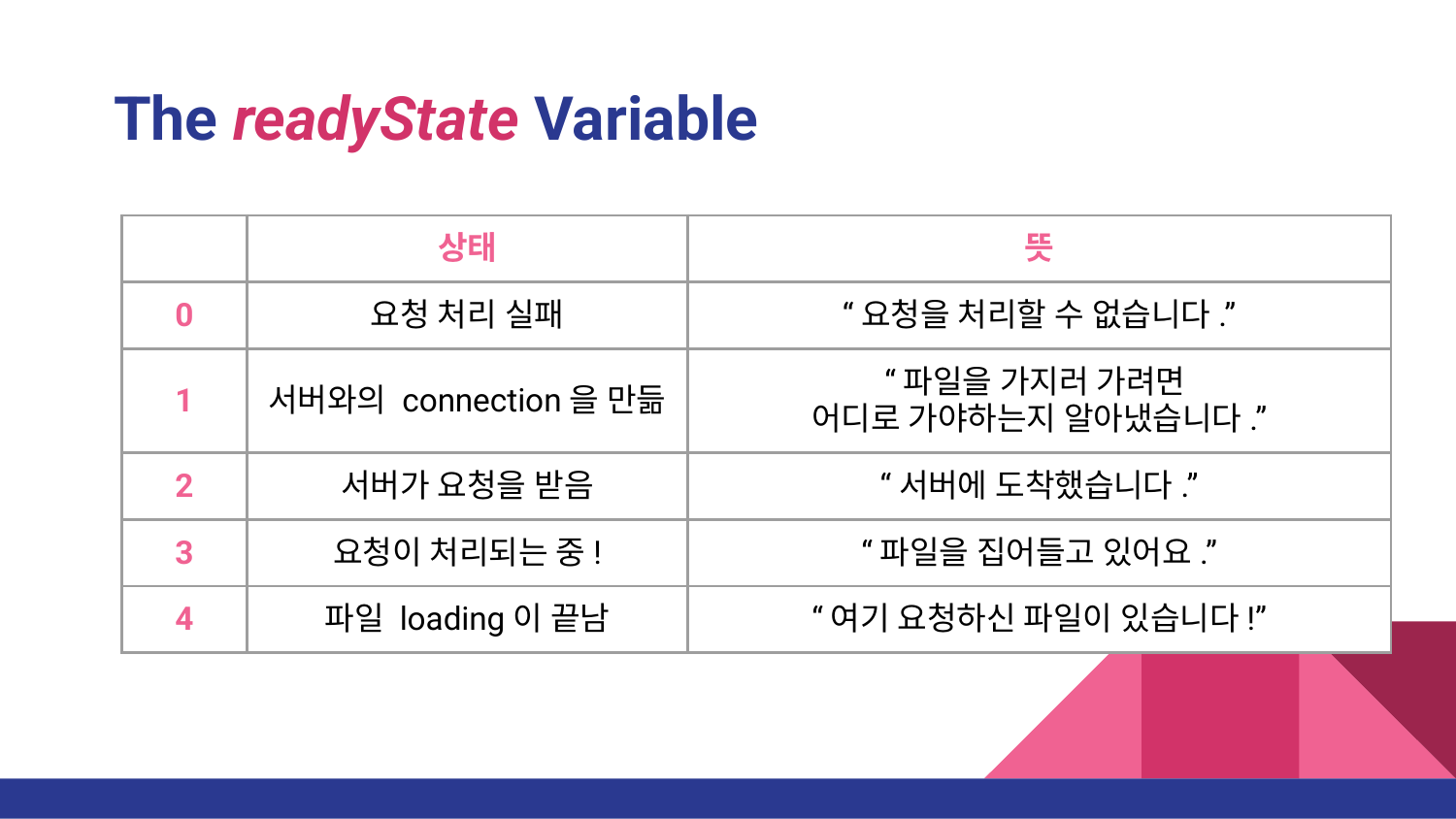

# The readyState Variable
|  | 상태 | 뜻 |
| --- | --- | --- |
| 0 | 요청 처리 실패 | “요청을 처리할 수 없습니다.” |
| 1 | 서버와의 connection을 만듦 | “파일을 가지러 가려면 어디로 가야하는지 알아냈습니다.” |
| 2 | 서버가 요청을 받음 | “서버에 도착했습니다.” |
| 3 | 요청이 처리되는 중! | “파일을 집어들고 있어요.” |
| 4 | 파일 loading이 끝남 | “여기 요청하신 파일이 있습니다!” |